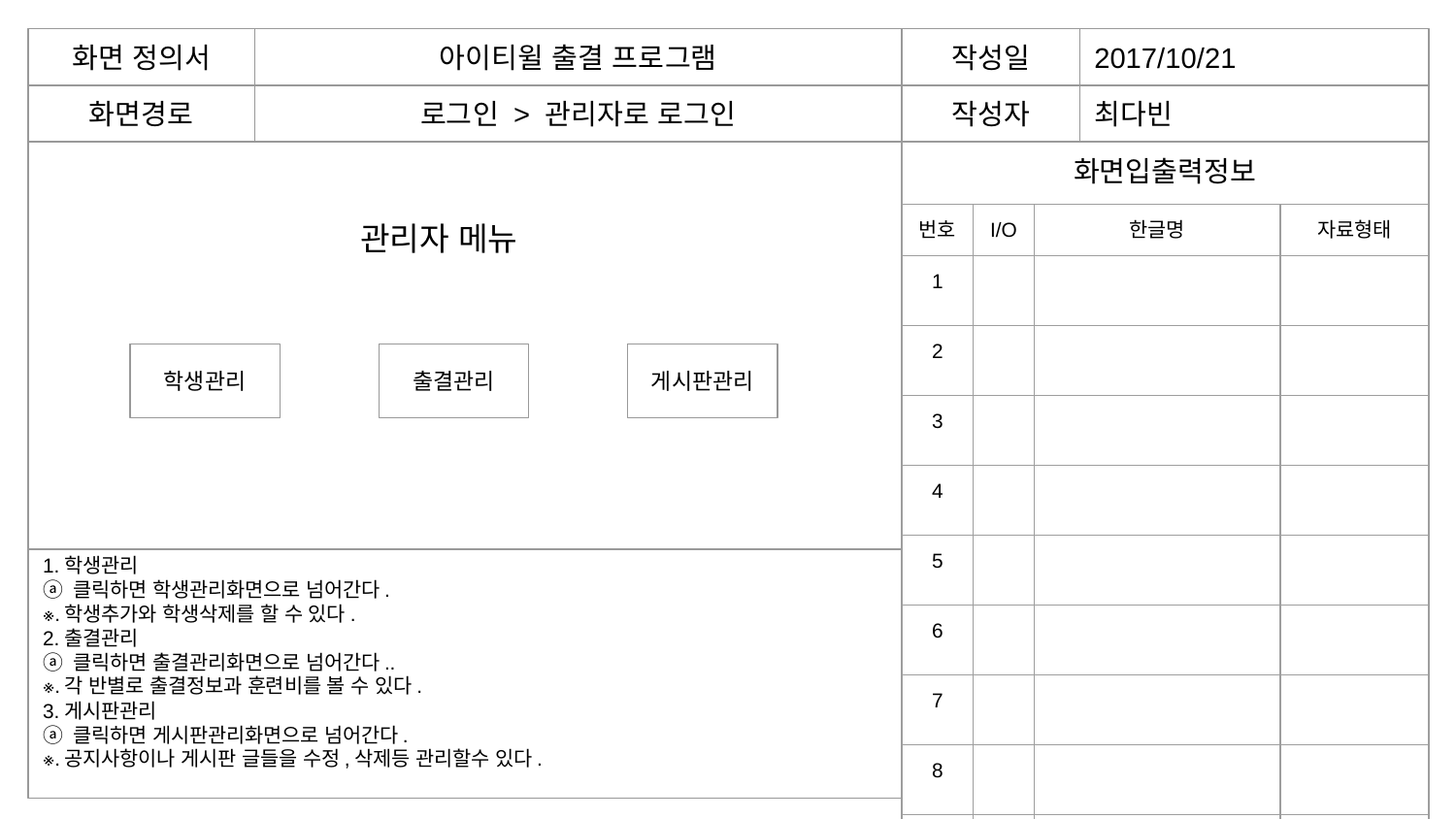

화면 정의서
아이티윌 출결 프로그램
작성일
2017/10/21
화면경로
로그인 > 관리자로 로그인
작성자
최다빈

| 화면입출력정보 |  |  |  |
| --- | --- | --- | --- |
| 번호 | I/O | 한글명 | 자료형태 |
| 1 |  |  |  |
| 2 |  |  |  |
| 3 |  |  |  |
| 4 |  |  |  |
| 5 |  |  |  |
| 6 |  |  |  |
| 7 |  |  |  |
| 8 |  |  |  |
| 9 |  |  |  |
| 10 |  |  |  |
관리자 메뉴
학생관리
출결관리
게시판관리
1.학생관리
ⓐ 클릭하면 학생관리화면으로 넘어간다.
※.학생추가와 학생삭제를 할 수 있다.
2.출결관리
ⓐ 클릭하면 출결관리화면으로 넘어간다..
※.각 반별로 출결정보과 훈련비를 볼 수 있다.
3.게시판관리
ⓐ 클릭하면 게시판관리화면으로 넘어간다.
※.공지사항이나 게시판 글들을 수정,삭제등 관리할수 있다.